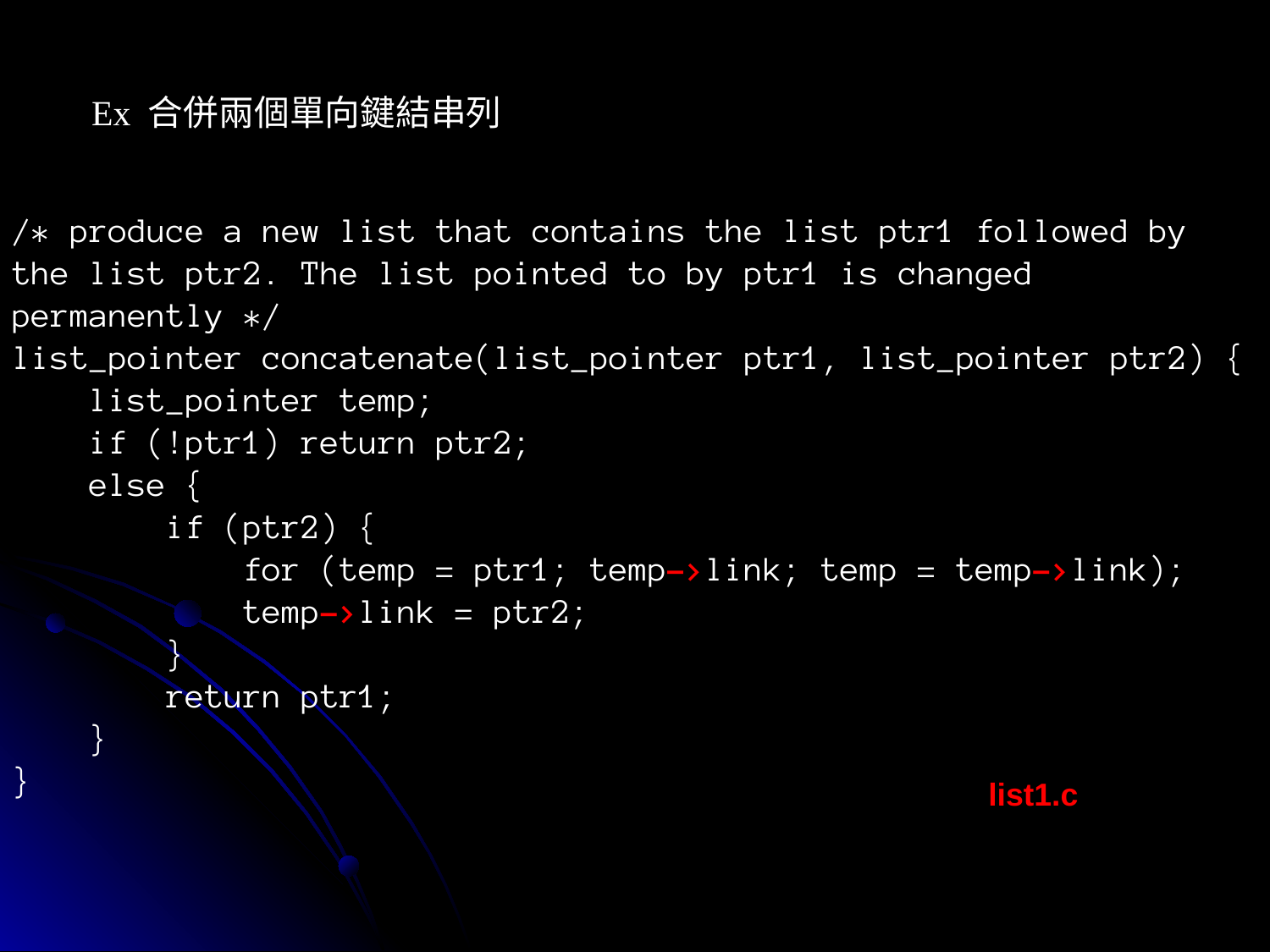

Ex 合併兩個單向鍵結串列
/* produce a new list that contains the list ptr1 followed by the list ptr2. The list pointed to by ptr1 is changed permanently */
list_pointer concatenate(list_pointer ptr1, list_pointer ptr2) {
    list_pointer temp;
    if (!ptr1) return ptr2;
    else {
        if (ptr2) {
            for (temp = ptr1; temp->link; temp = temp->link);
            temp->link = ptr2;
        }
        return ptr1;
    }
}
list1.c